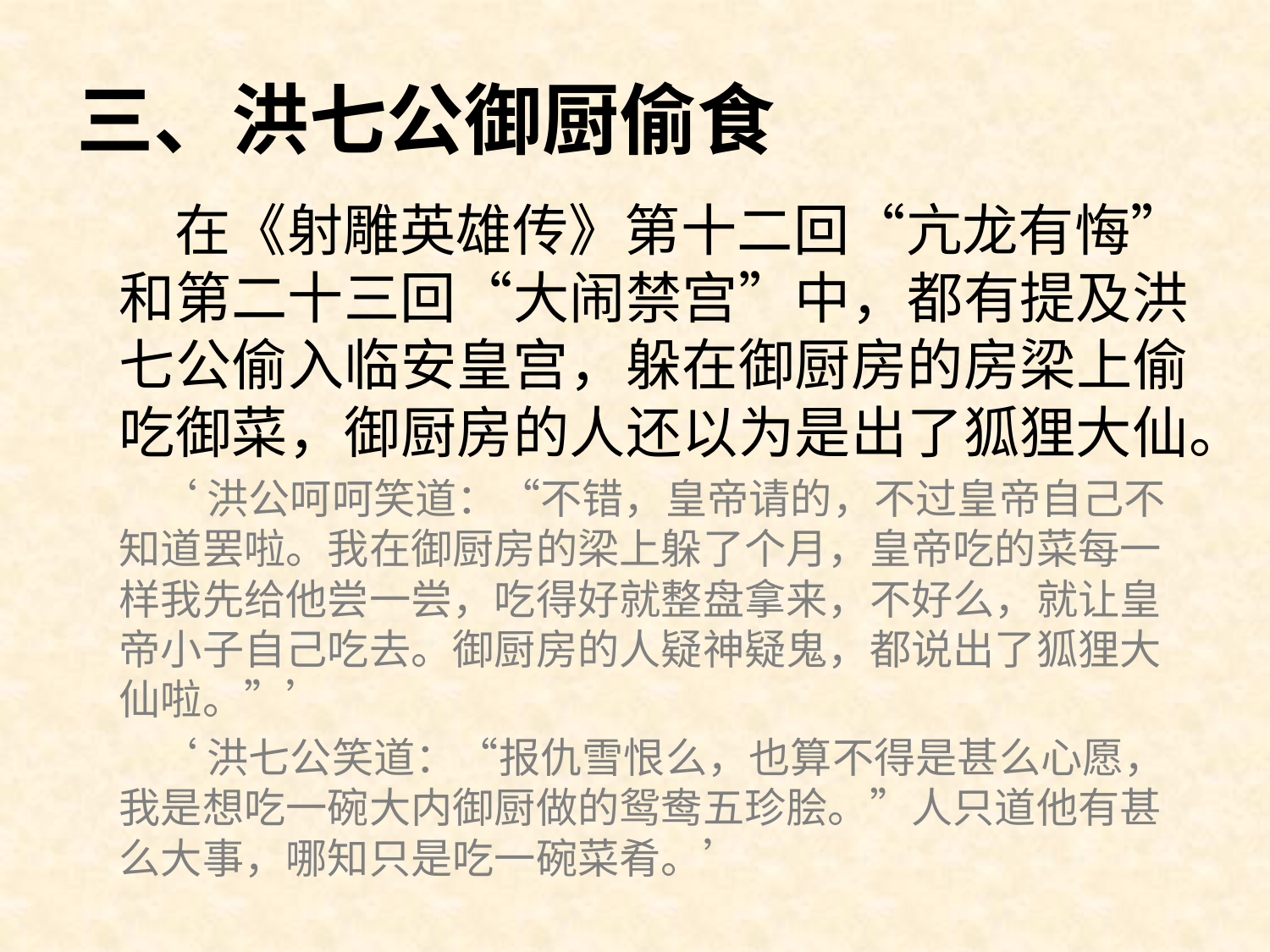

# 三、洪七公御厨偷食
        在《射雕英雄传》第十二回“亢龙有悔”和第二十三回“大闹禁宫”中，都有提及洪七公偷入临安皇宫，躲在御厨房的房梁上偷吃御菜，御厨房的人还以为是出了狐狸大仙。
         ‘洪公呵呵笑道：“不错，皇帝请的，不过皇帝自己不知道罢啦。我在御厨房的梁上躲了个月，皇帝吃的菜每一样我先给他尝一尝，吃得好就整盘拿来，不好么，就让皇帝小子自己吃去。御厨房的人疑神疑鬼，都说出了狐狸大仙啦。”’
         ‘洪七公笑道：“报仇雪恨么，也算不得是甚么心愿，我是想吃一碗大内御厨做的鸳鸯五珍脍。”人只道他有甚么大事，哪知只是吃一碗菜肴。’